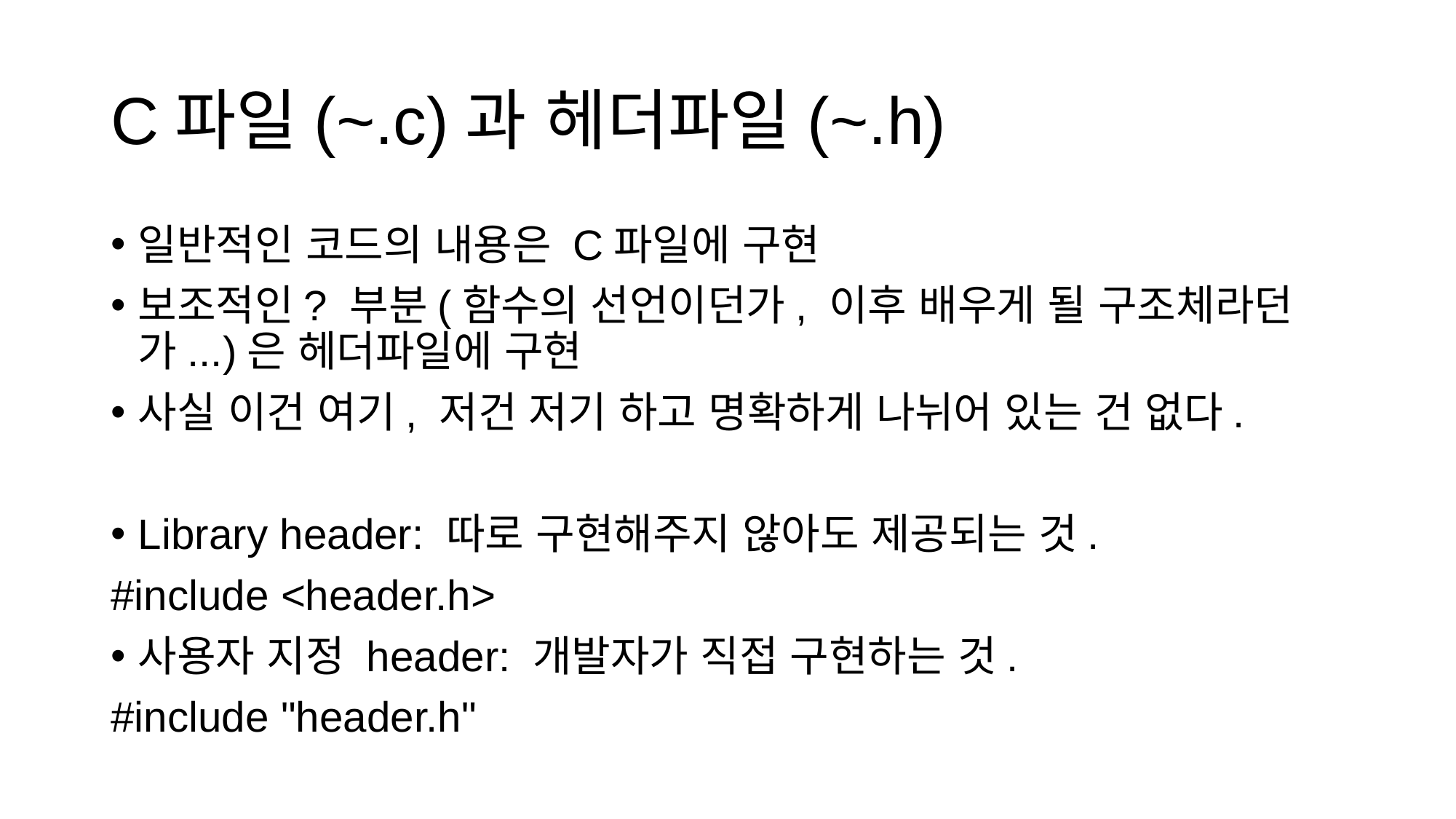

# C파일(~.c)과 헤더파일(~.h)
일반적인 코드의 내용은 C파일에 구현
보조적인? 부분(함수의 선언이던가, 이후 배우게 될 구조체라던가...)은 헤더파일에 구현
사실 이건 여기, 저건 저기 하고 명확하게 나뉘어 있는 건 없다.

Library header: 따로 구현해주지 않아도 제공되는 것.
#include <header.h>
사용자 지정 header: 개발자가 직접 구현하는 것.
#include "header.h"